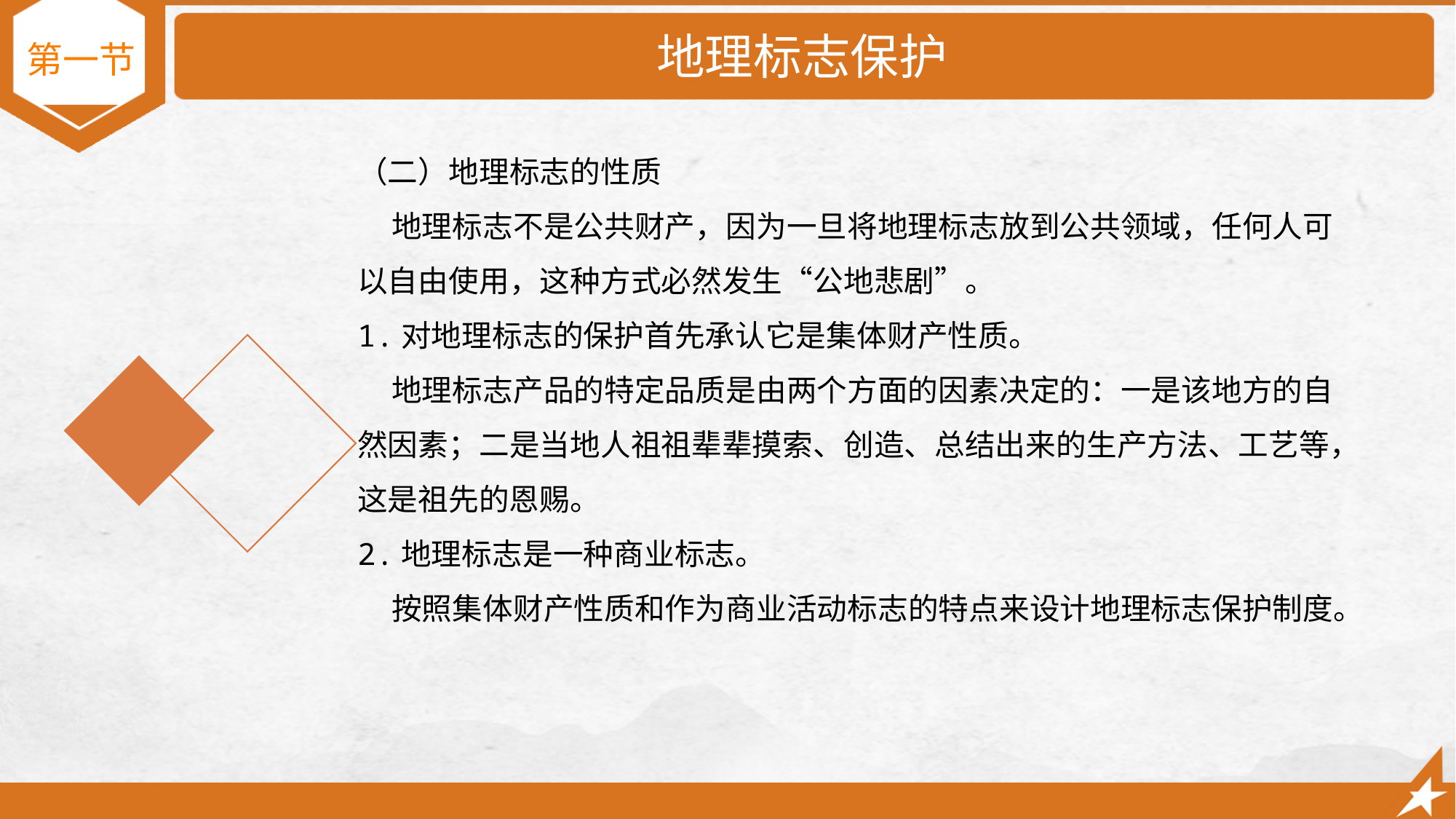

# 地理标志保护
第一节
（二）地理标志的性质
    地理标志不是公共财产，因为一旦将地理标志放到公共领域，任何人可以自由使用，这种方式必然发生“公地悲剧”。
1.对地理标志的保护首先承认它是集体财产性质。
    地理标志产品的特定品质是由两个方面的因素决定的：一是该地方的自然因素；二是当地人祖祖辈辈摸索、创造、总结出来的生产方法、工艺等，这是祖先的恩赐。
2.地理标志是一种商业标志。
    按照集体财产性质和作为商业活动标志的特点来设计地理标志保护制度。